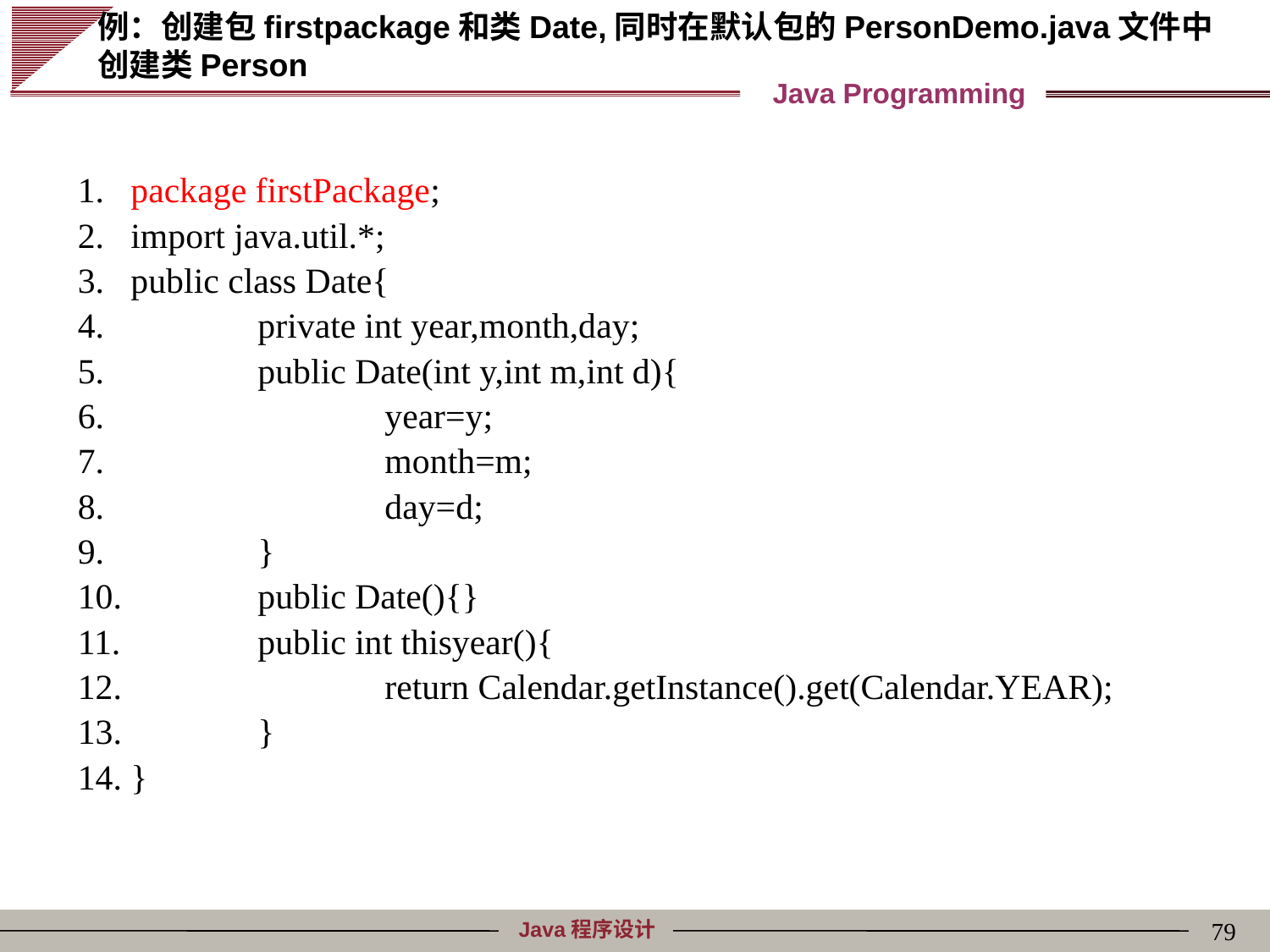

# 例：创建包firstpackage和类Date,同时在默认包的PersonDemo.java文件中创建类Person
package firstPackage;
import java.util.*;
public class Date{
	private int year,month,day;
	public Date(int y,int m,int d){
		year=y;
		month=m;
		day=d;
	}
	public Date(){}
	public int thisyear(){
		return Calendar.getInstance().get(Calendar.YEAR);
	}
}